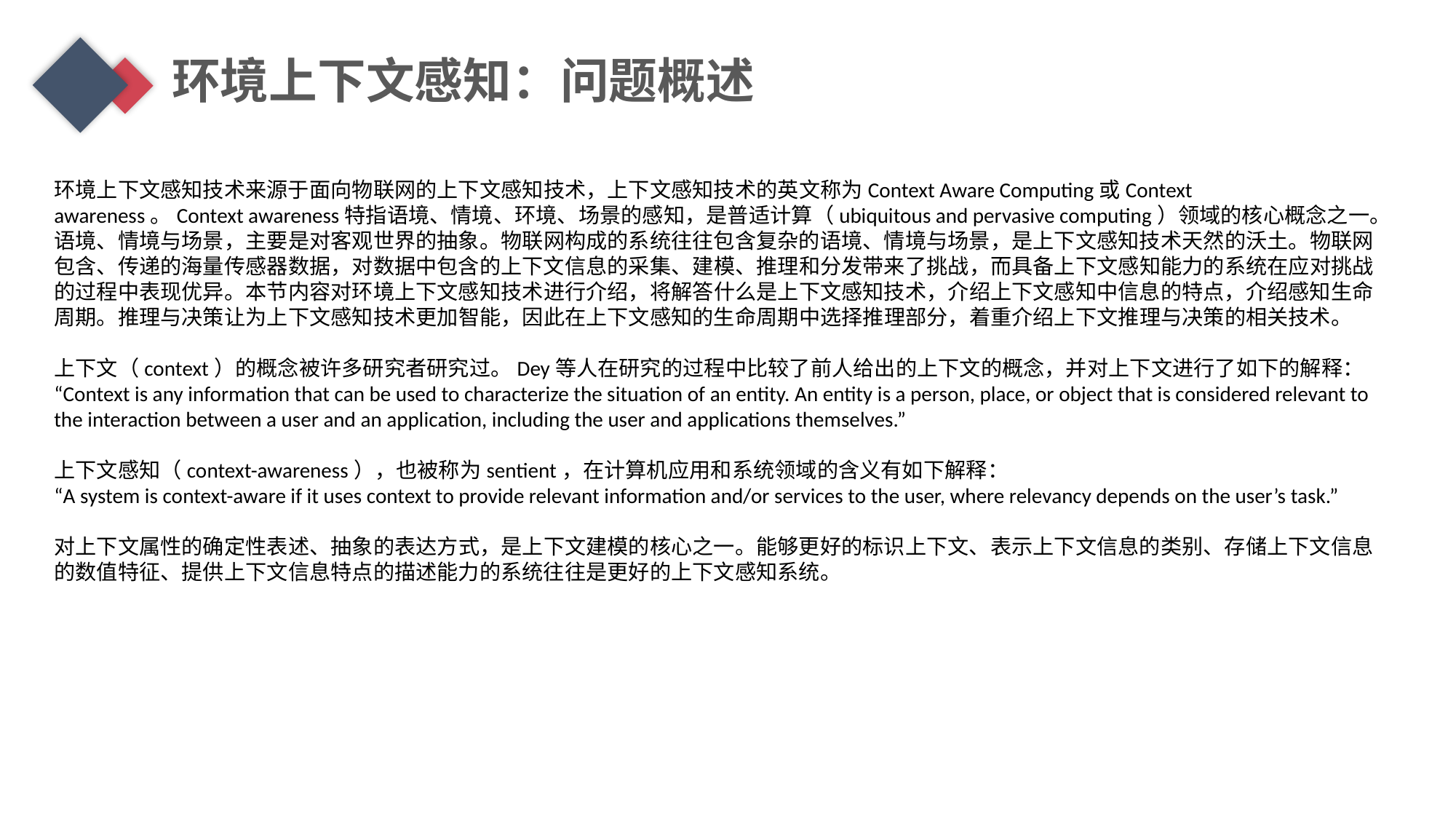

环境上下文感知：问题概述

环境上下文感知技术来源于面向物联网的上下文感知技术，上下文感知技术的英文称为Context Aware Computing或Context awareness。Context awareness特指语境、情境、环境、场景的感知，是普适计算（ubiquitous and pervasive computing）领域的核心概念之一。语境、情境与场景，主要是对客观世界的抽象。物联网构成的系统往往包含复杂的语境、情境与场景，是上下文感知技术天然的沃土。物联网包含、传递的海量传感器数据，对数据中包含的上下文信息的采集、建模、推理和分发带来了挑战，而具备上下文感知能力的系统在应对挑战的过程中表现优异。本节内容对环境上下文感知技术进行介绍，将解答什么是上下文感知技术，介绍上下文感知中信息的特点，介绍感知生命周期。推理与决策让为上下文感知技术更加智能，因此在上下文感知的生命周期中选择推理部分，着重介绍上下文推理与决策的相关技术。

上下文（context）的概念被许多研究者研究过。Dey等人在研究的过程中比较了前人给出的上下文的概念，并对上下文进行了如下的解释：
“Context is any information that can be used to characterize the situation of an entity. An entity is a person, place, or object that is considered relevant to the interaction between a user and an application, including the user and applications themselves.”

上下文感知（context-awareness），也被称为sentient，在计算机应用和系统领域的含义有如下解释：
“A system is context-aware if it uses context to provide relevant information and/or services to the user, where relevancy depends on the user’s task.”

对上下文属性的确定性表述、抽象的表达方式，是上下文建模的核心之一。能够更好的标识上下文、表示上下文信息的类别、存储上下文信息的数值特征、提供上下文信息特点的描述能力的系统往往是更好的上下文感知系统。